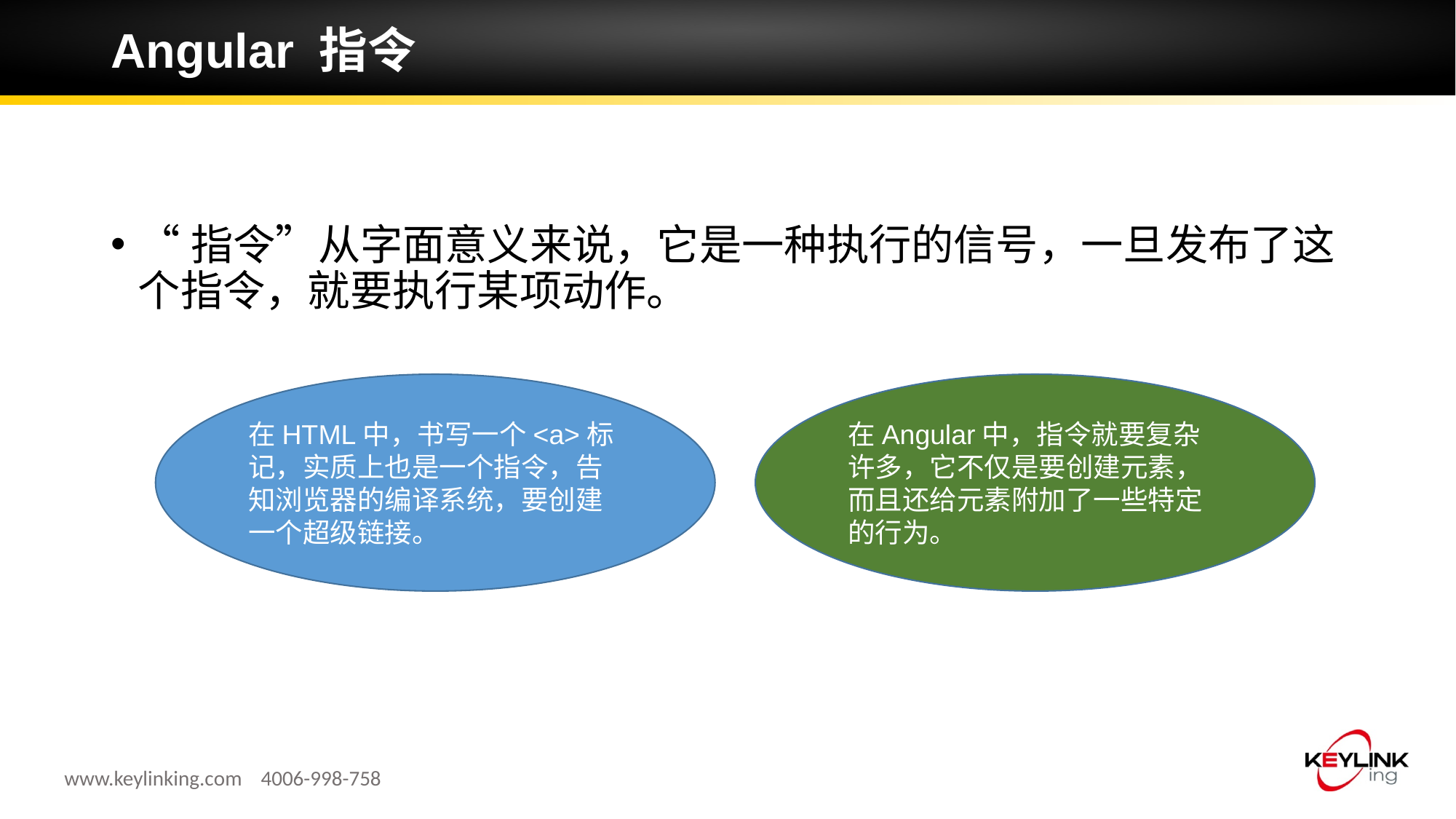

# Angular 指令
“指令”从字面意义来说，它是一种执行的信号，一旦发布了这个指令，就要执行某项动作。

在Angular中，指令就要复杂许多，它不仅是要创建元素，而且还给元素附加了一些特定的行为。
在HTML中，书写一个<a>标记，实质上也是一个指令，告知浏览器的编译系统，要创建一个超级链接。